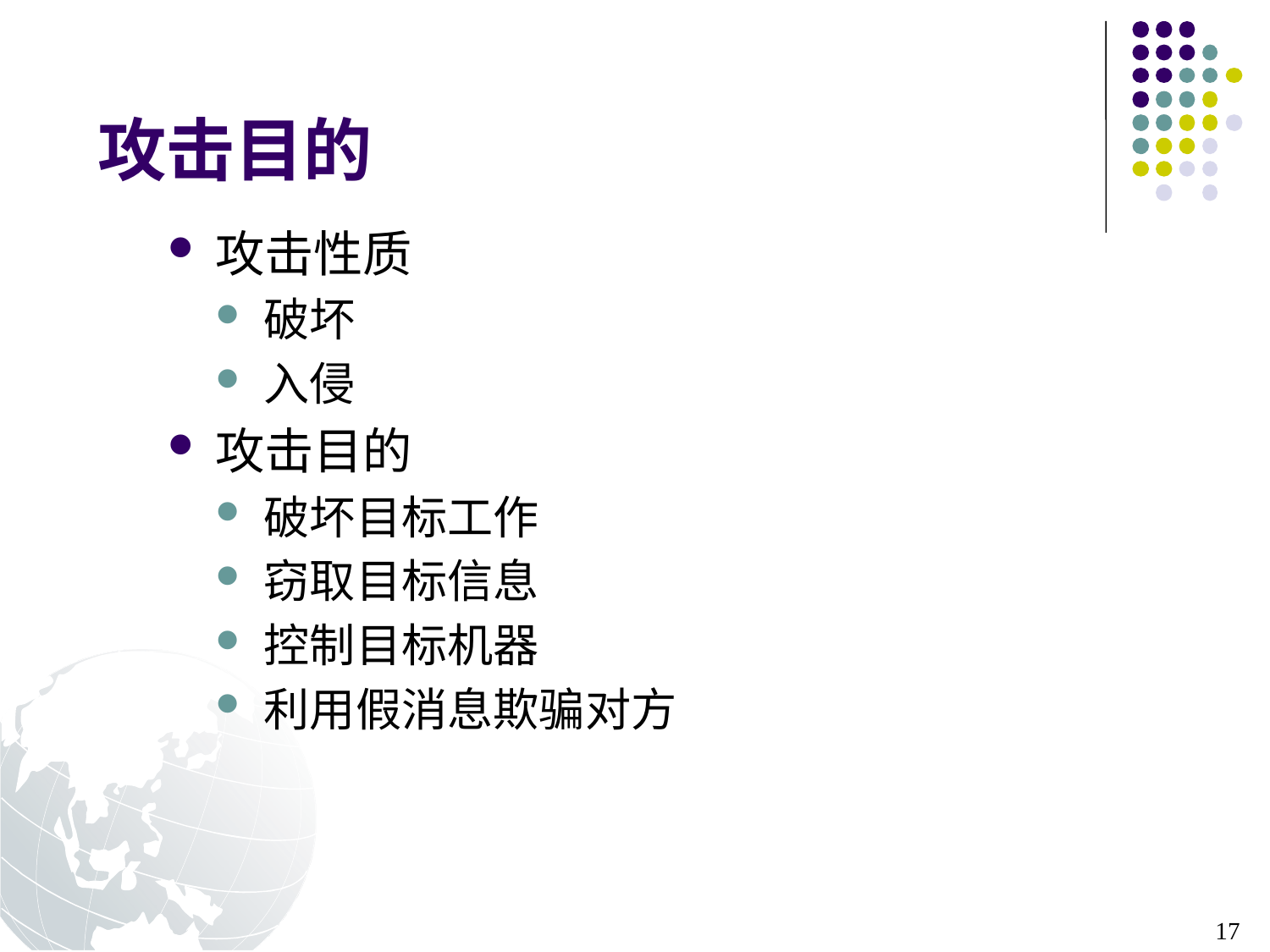

# 攻击目的
攻击性质
破坏
入侵
攻击目的
破坏目标工作
窃取目标信息
控制目标机器
利用假消息欺骗对方